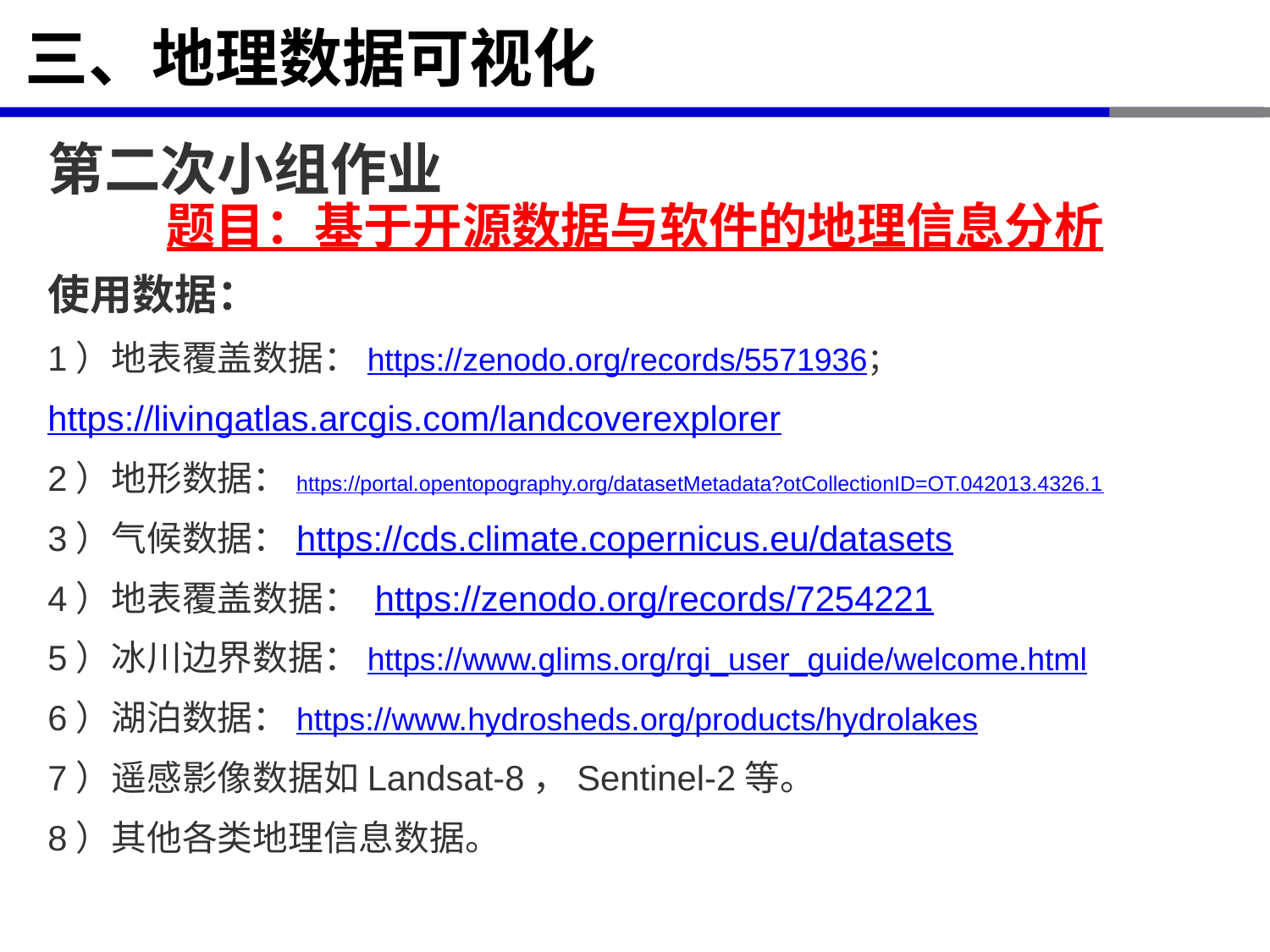

# 三、地理数据可视化
第二次小组作业
题目：基于开源数据与软件的地理信息分析
使用数据：
1）地表覆盖数据：https://zenodo.org/records/5571936；
https://livingatlas.arcgis.com/landcoverexplorer
2）地形数据：https://portal.opentopography.org/datasetMetadata?otCollectionID=OT.042013.4326.1
3）气候数据：https://cds.climate.copernicus.eu/datasets
4）地表覆盖数据： https://zenodo.org/records/7254221
5）冰川边界数据：https://www.glims.org/rgi_user_guide/welcome.html
6）湖泊数据：https://www.hydrosheds.org/products/hydrolakes
7）遥感影像数据如Landsat-8，Sentinel-2等。
8）其他各类地理信息数据。